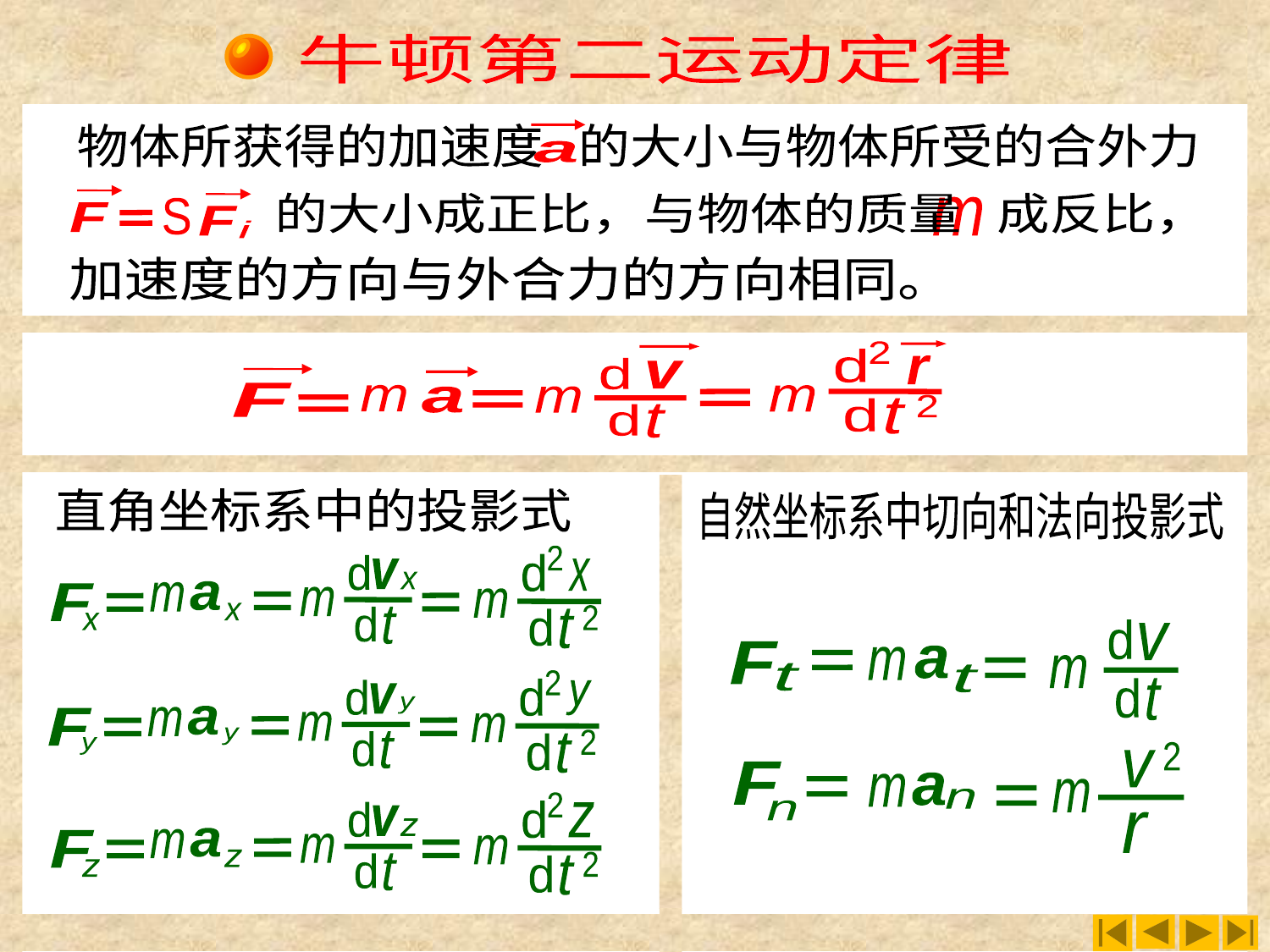

第二定律

牛顿第二运动定律
牛顿第二运动定律

物体所获得的加速度   的大小与物体所受的合外力

a

F

F

Σ
i
的大小成正比，与物体的质量   成反比，
m
加速度的方向与外合力的方向相同。

2

d
r

2
d
t

d

d
t
v

F

m
m
m
a

直角坐标系中的投影式
2
d
d

d
t
v
x
x

a

m
F
m
m

x
2
d
t
x
2
d
d

d
t
y
v
y

a

m
F
m
m

y
2
d
t
y
2
d
d

d
t
z
v
z

a

m
F
m
m

z
2
d
t
z
自然坐标系中切向和法向投影式
d

d
t
v

F

a
m
m
τ
τ
2
v
m

ρ

F

a
m
n
n